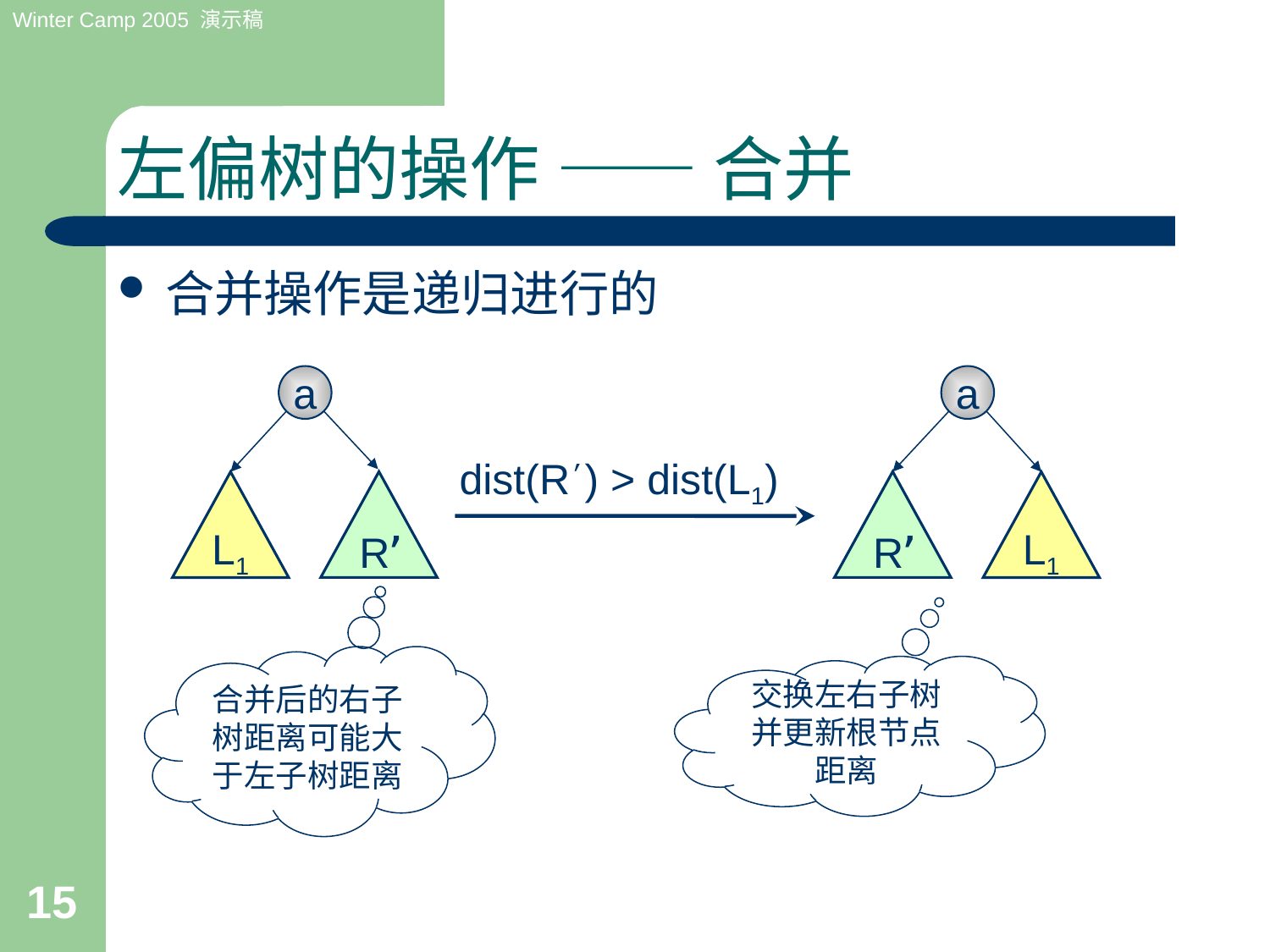

# 左偏树的操作 —— 合并
合并操作是递归进行的

a
R’
L1
a
R’
L1
dist(R’) > dist(L1)

合并后的右子树距离可能大于左子树距离
交换左右子树并更新根节点距离
15